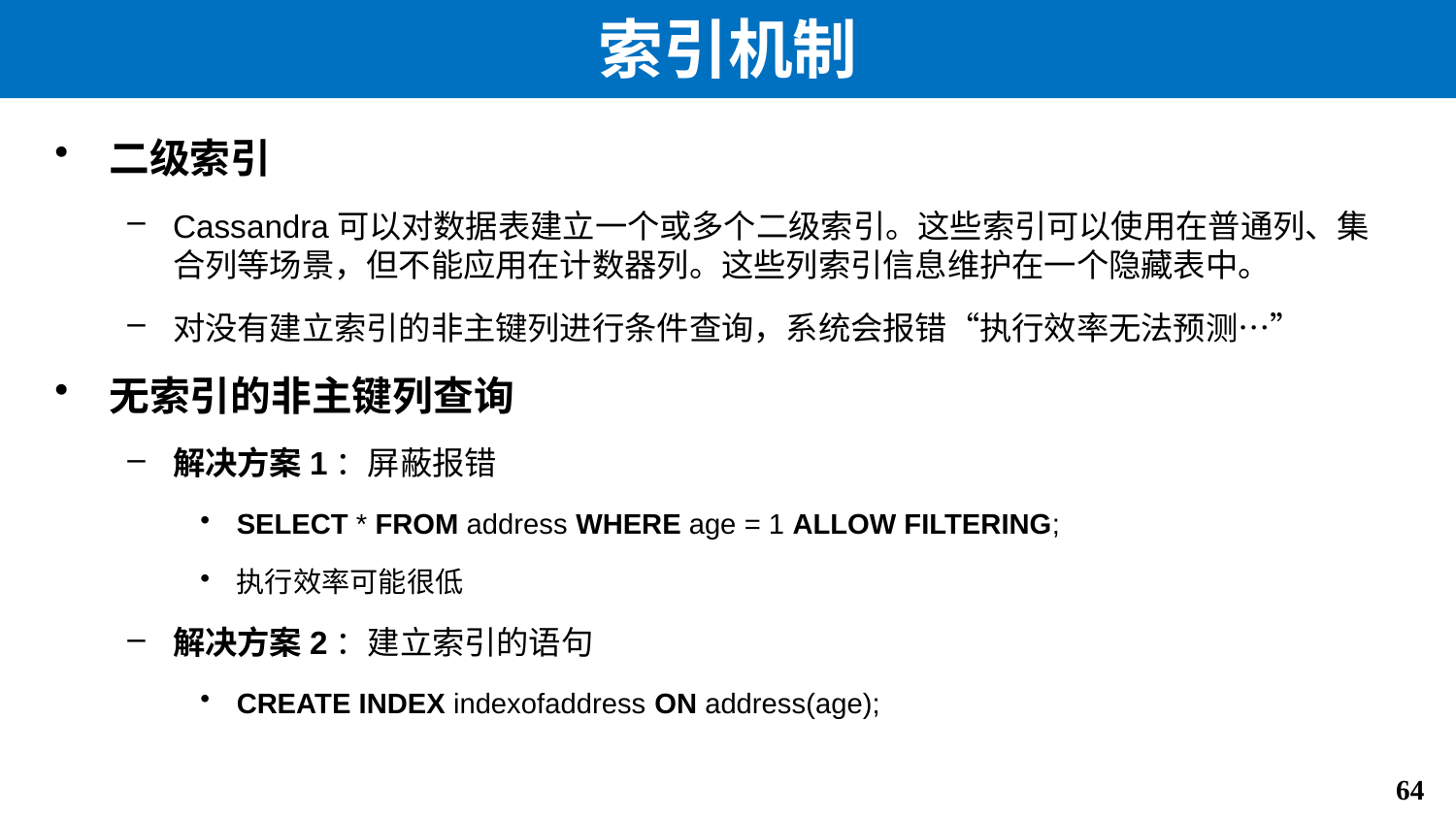

# 索引机制
二级索引
Cassandra可以对数据表建立一个或多个二级索引。这些索引可以使用在普通列、集合列等场景，但不能应用在计数器列。这些列索引信息维护在一个隐藏表中。
对没有建立索引的非主键列进行条件查询，系统会报错“执行效率无法预测…”
无索引的非主键列查询
解决方案1：屏蔽报错
SELECT * FROM address WHERE age = 1 ALLOW FILTERING;
执行效率可能很低
解决方案2：建立索引的语句
CREATE INDEX indexofaddress ON address(age);